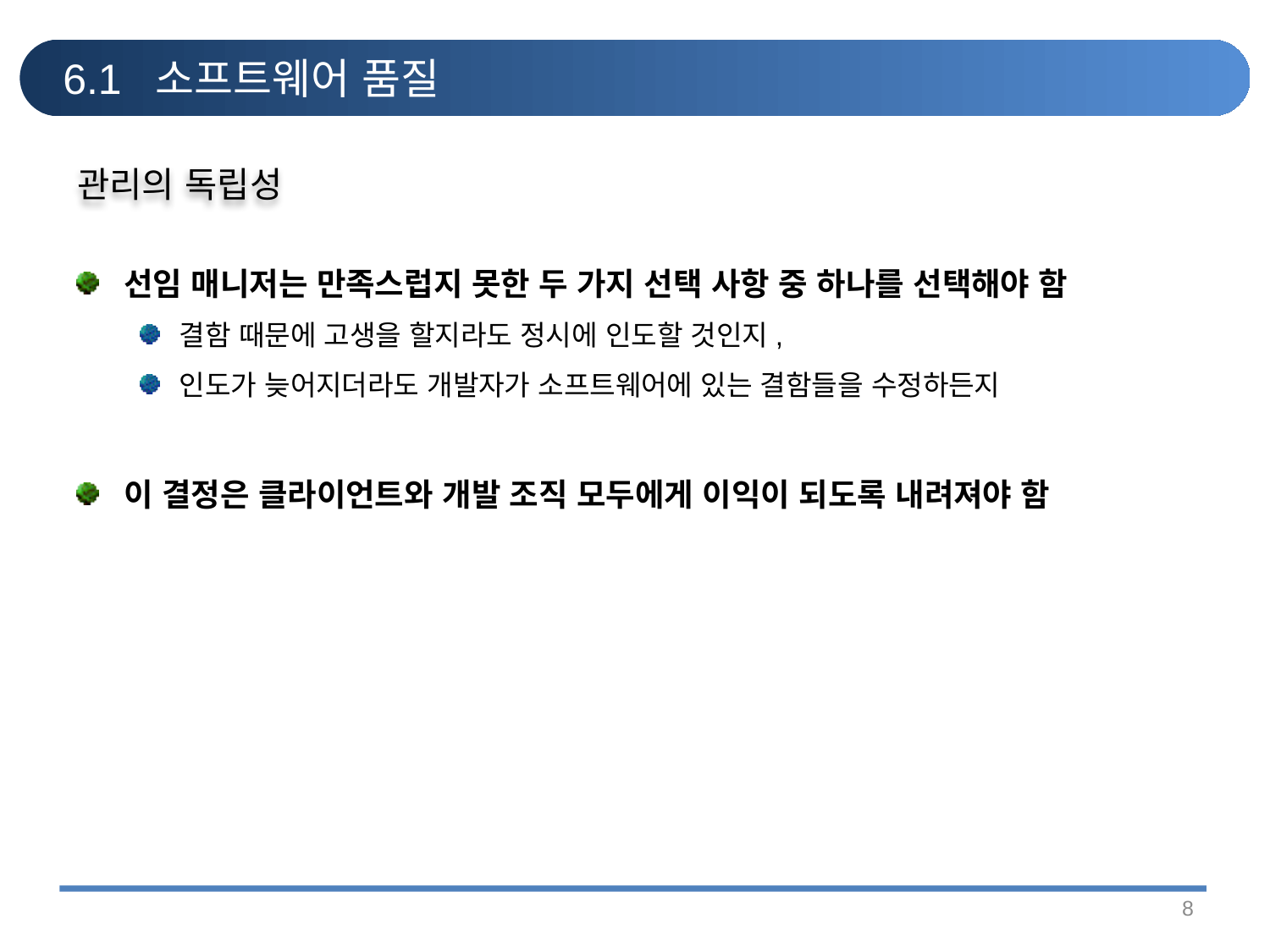

# 6.1  소프트웨어 품질
관리의 독립성
선임 매니저는 만족스럽지 못한 두 가지 선택 사항 중 하나를 선택해야 함
결함 때문에 고생을 할지라도 정시에 인도할 것인지,
인도가 늦어지더라도 개발자가 소프트웨어에 있는 결함들을 수정하든지

이 결정은 클라이언트와 개발 조직 모두에게 이익이 되도록 내려져야 함
8